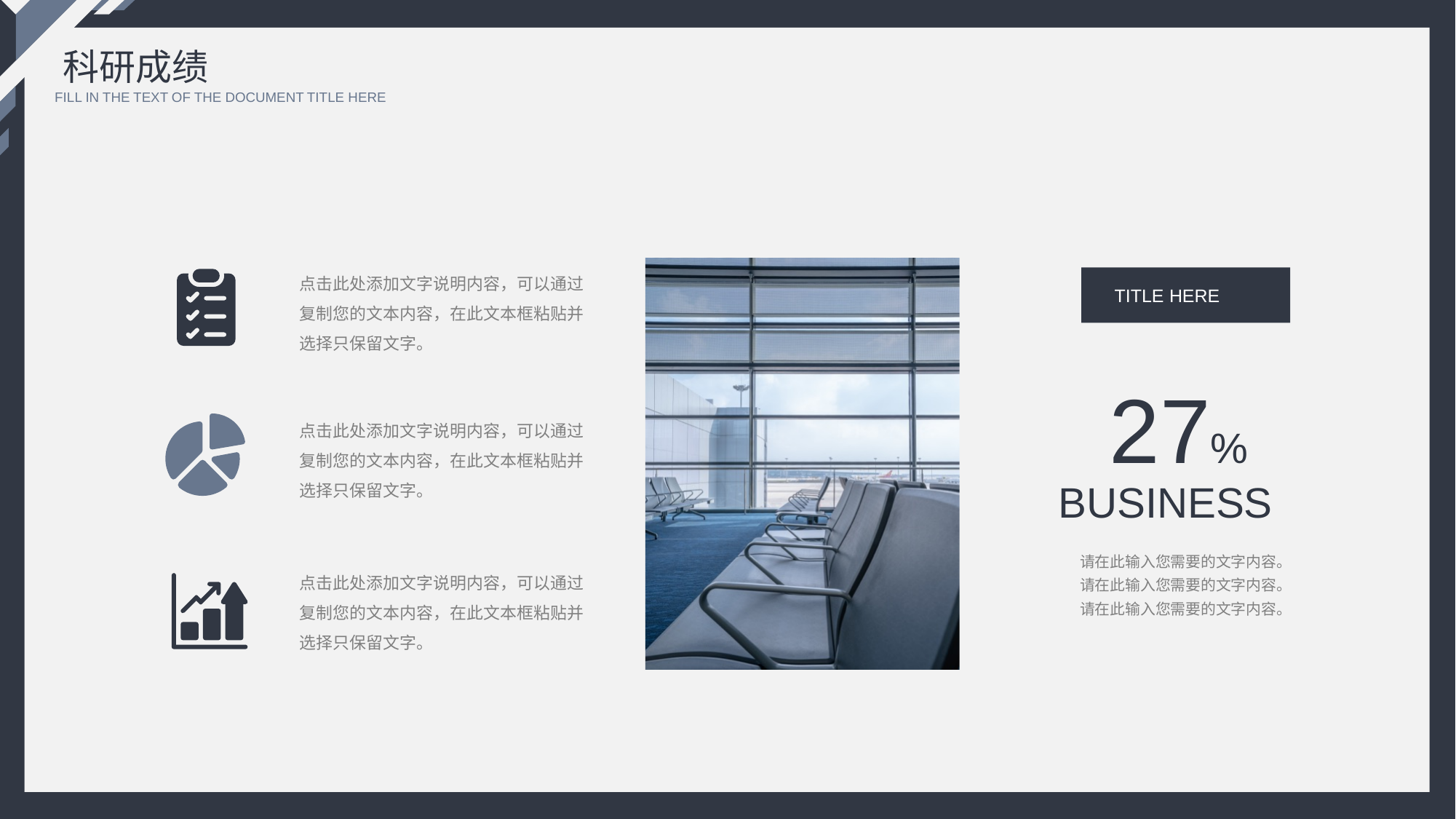

科研成绩
FILL IN THE TEXT OF THE DOCUMENT TITLE HERE
点击此处添加文字说明内容，可以通过复制您的文本内容，在此文本框粘贴并选择只保留文字。

TITLE HERE
27%
点击此处添加文字说明内容，可以通过复制您的文本内容，在此文本框粘贴并选择只保留文字。

BUSINESS
请在此输入您需要的文字内容。请在此输入您需要的文字内容。请在此输入您需要的文字内容。
点击此处添加文字说明内容，可以通过复制您的文本内容，在此文本框粘贴并选择只保留文字。